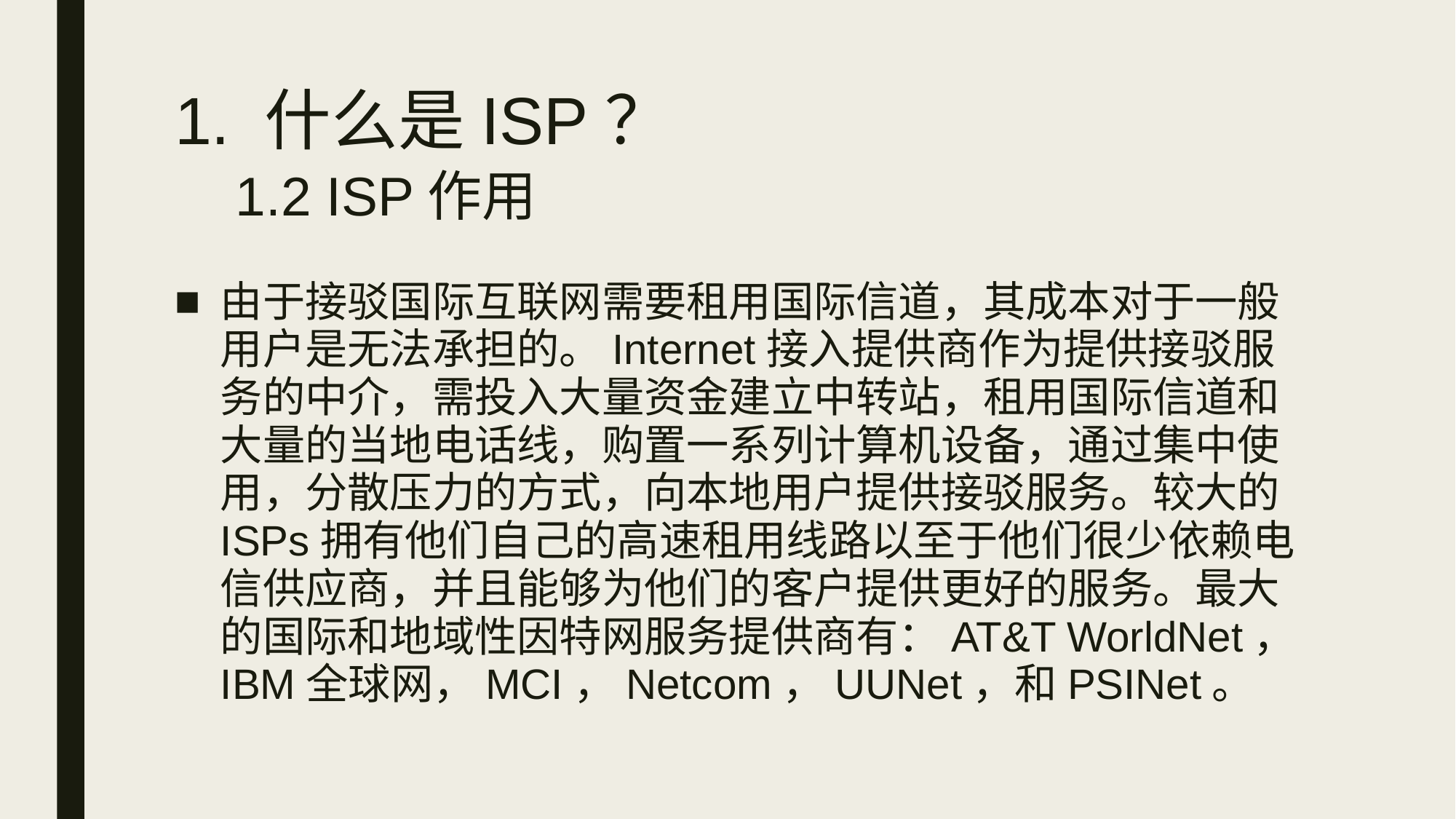

# 1. 什么是ISP？ 1.2 ISP作用
由于接驳国际互联网需要租用国际信道，其成本对于一般用户是无法承担的。Internet接入提供商作为提供接驳服务的中介，需投入大量资金建立中转站，租用国际信道和大量的当地电话线，购置一系列计算机设备，通过集中使用，分散压力的方式，向本地用户提供接驳服务。较大的ISPs拥有他们自己的高速租用线路以至于他们很少依赖电信供应商，并且能够为他们的客户提供更好的服务。最大的国际和地域性因特网服务提供商有：AT&T WorldNet，IBM全球网，MCI，Netcom，UUNet，和PSINet。